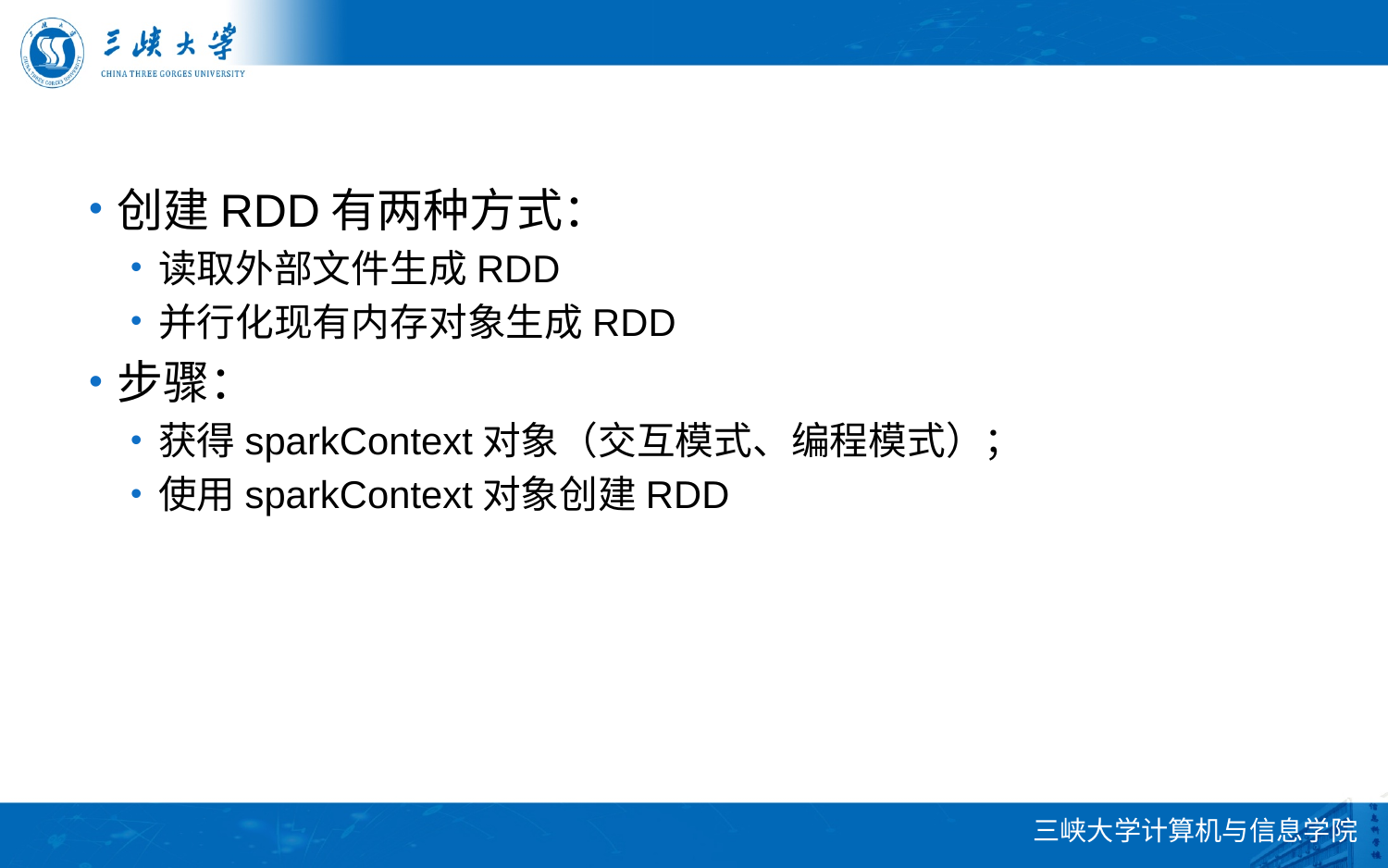

7.4.2 RDD的创建
# 创建RDD有两种方式：
读取外部文件生成RDD
并行化现有内存对象生成RDD
步骤：
获得sparkContext对象（交互模式、编程模式）；
使用sparkContext对象创建RDD